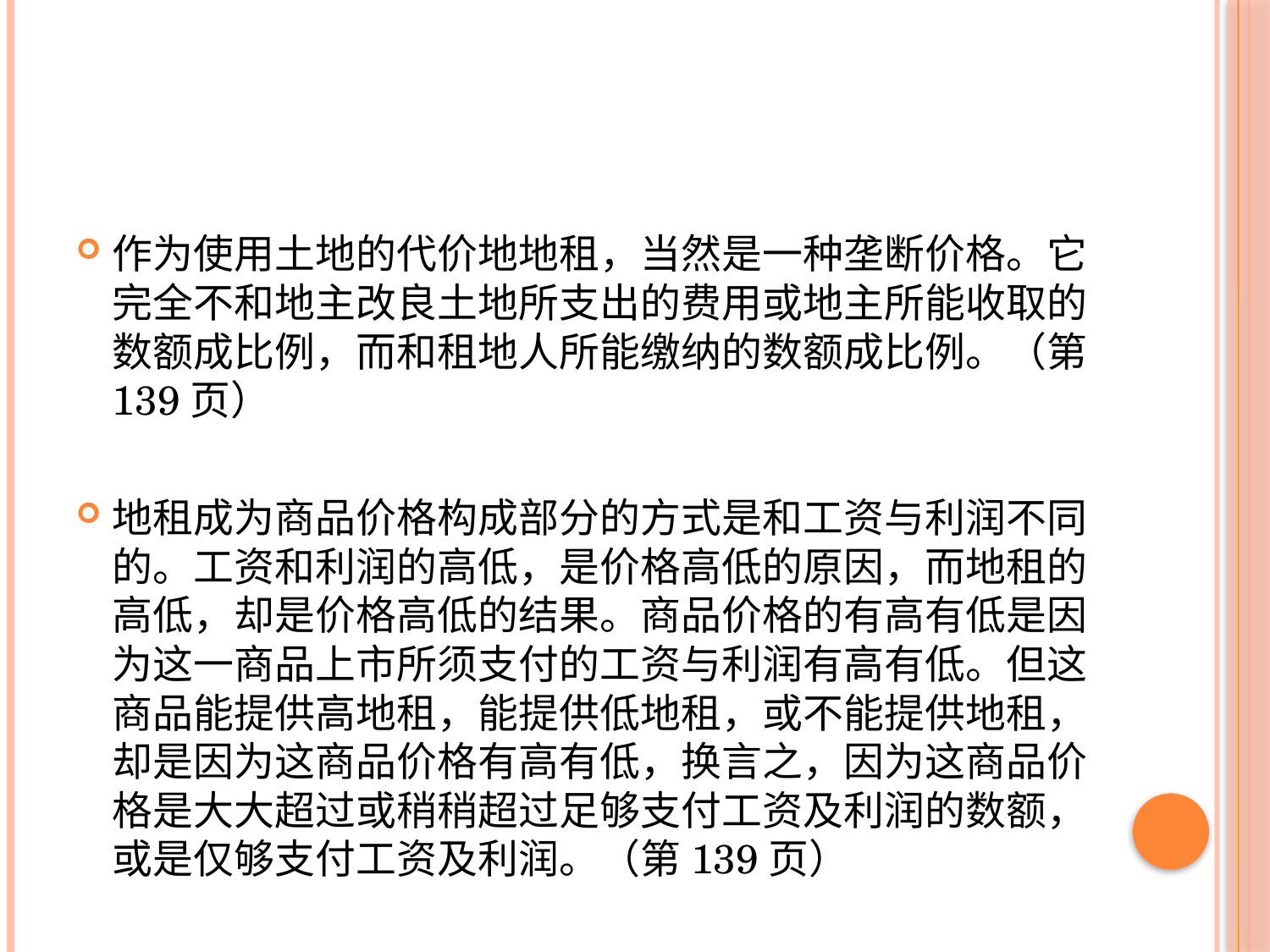

#
作为使用土地的代价地地租，当然是一种垄断价格。它完全不和地主改良土地所支出的费用或地主所能收取的数额成比例，而和租地人所能缴纳的数额成比例。（第139页）

地租成为商品价格构成部分的方式是和工资与利润不同的。工资和利润的高低，是价格高低的原因，而地租的高低，却是价格高低的结果。商品价格的有高有低是因为这一商品上市所须支付的工资与利润有高有低。但这商品能提供高地租，能提供低地租，或不能提供地租，却是因为这商品价格有高有低，换言之，因为这商品价格是大大超过或稍稍超过足够支付工资及利润的数额，或是仅够支付工资及利润。（第139页）